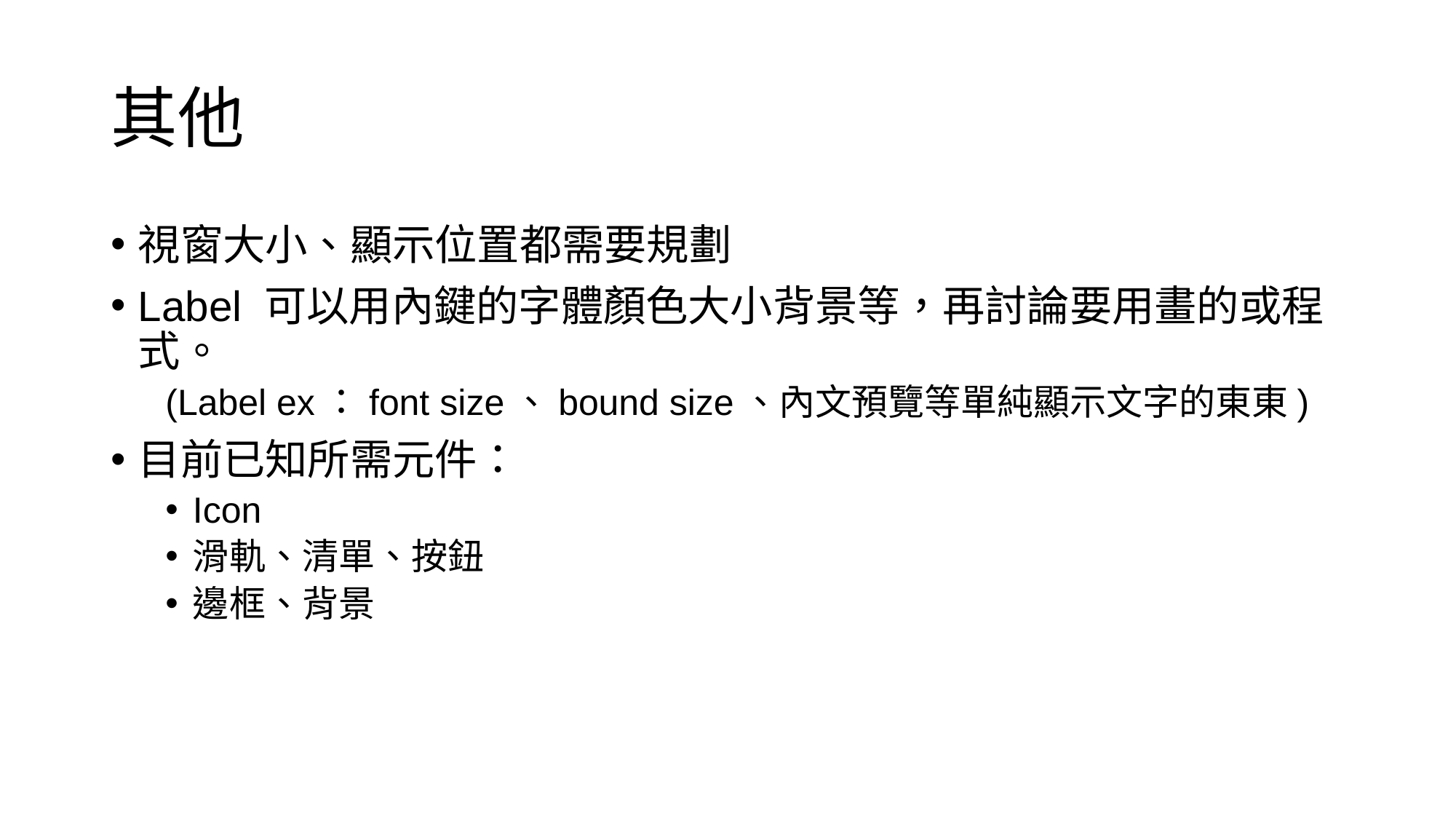

# 其他
視窗大小、顯示位置都需要規劃
Label 可以用內鍵的字體顏色大小背景等，再討論要用畫的或程式。
(Label ex：font size、bound size、內文預覽等單純顯示文字的東東)
目前已知所需元件：
Icon
滑軌、清單、按鈕
邊框、背景